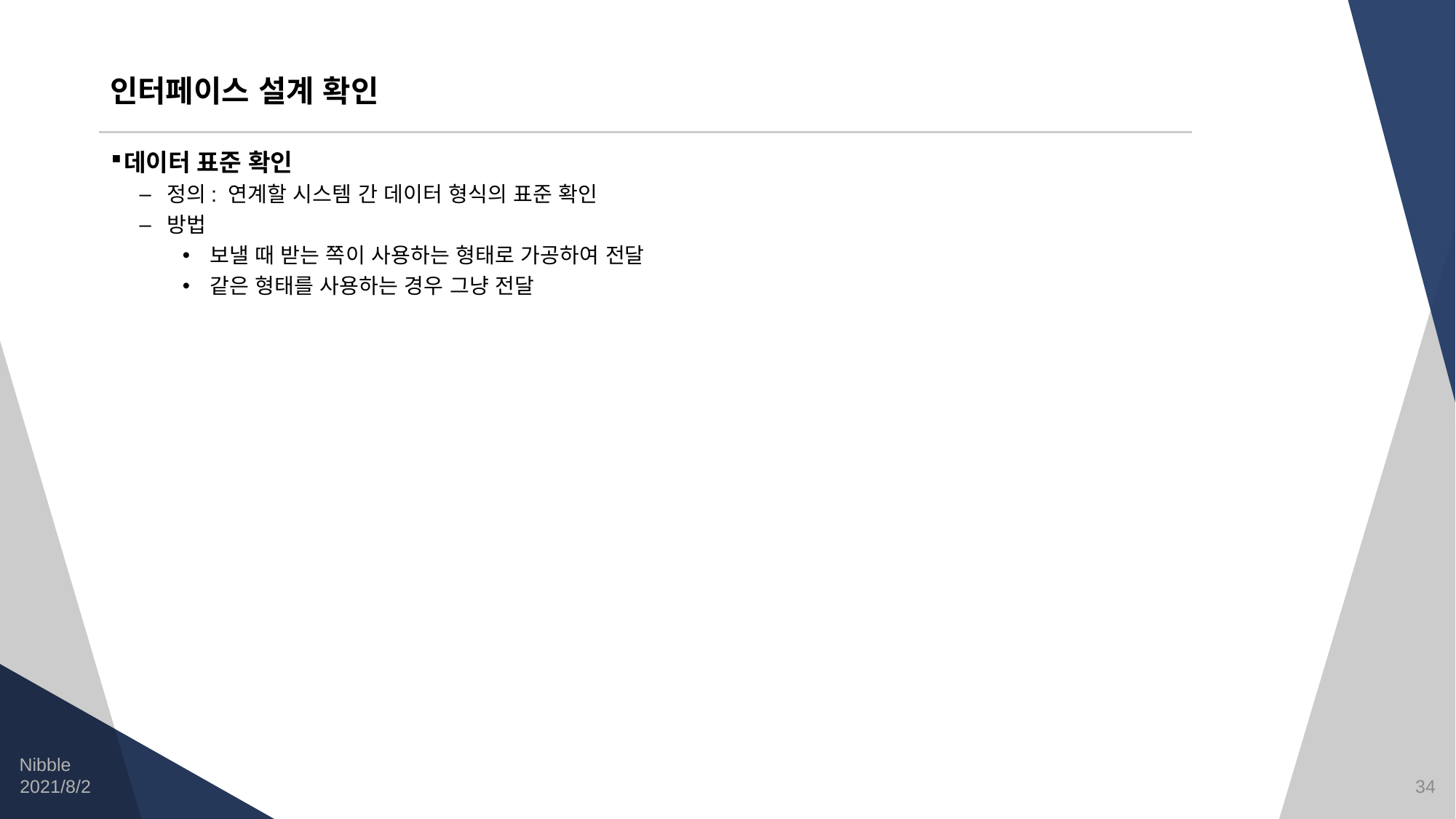

# 인터페이스 설계 확인

데이터 표준 확인
정의: 연계할 시스템 간 데이터 형식의 표준 확인
방법
보낼 때 받는 쪽이 사용하는 형태로 가공하여 전달
같은 형태를 사용하는 경우 그냥 전달

Nibble
2021/8/2
34